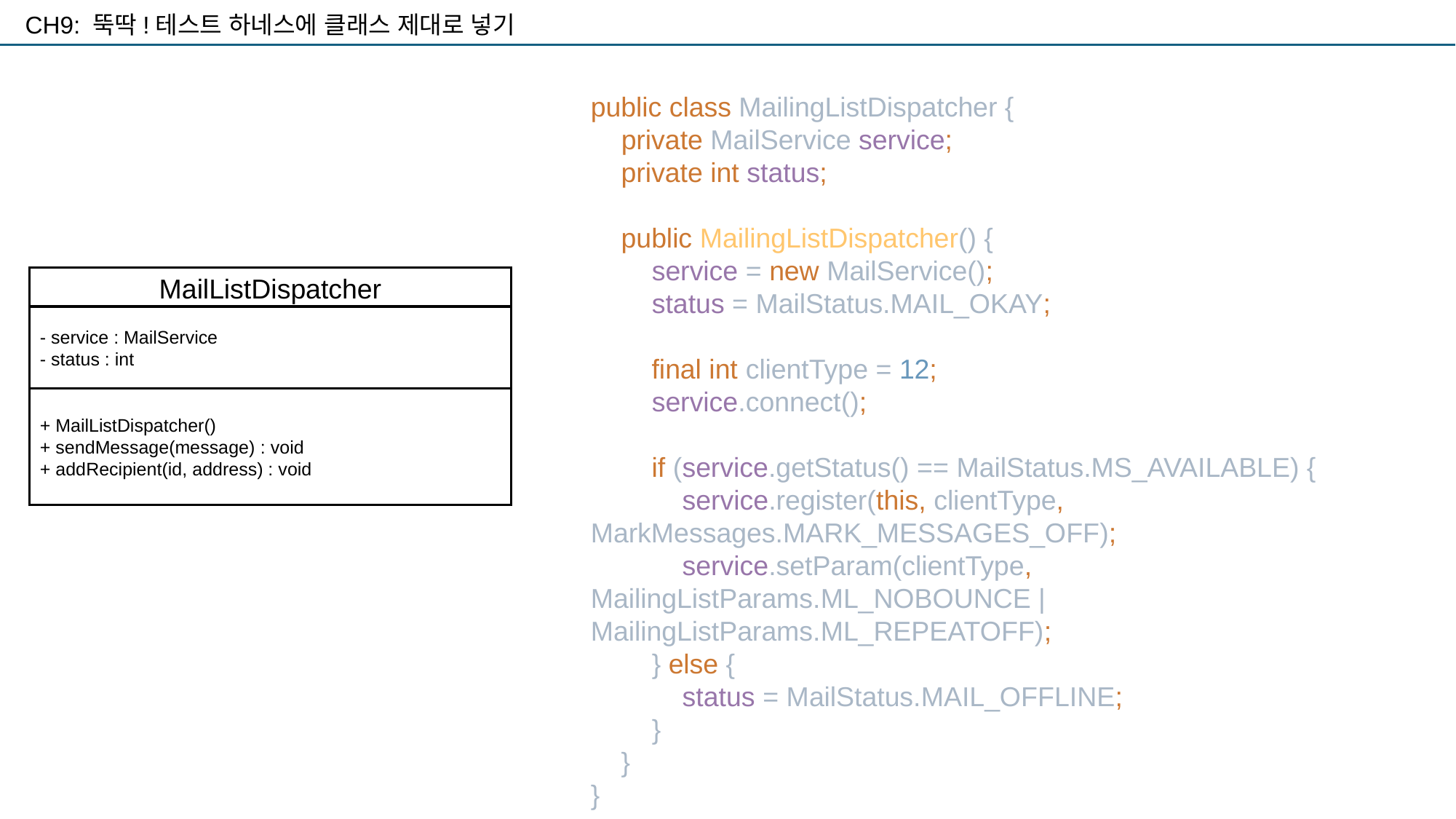

CH9: 뚝딱!테스트 하네스에 클래스 제대로 넣기
public class MailingListDispatcher {
    private MailService service;
    private int status;
    public MailingListDispatcher() {
        service = new MailService();
        status = MailStatus.MAIL_OKAY;
        final int clientType = 12;
        service.connect();
        if (service.getStatus() == MailStatus.MS_AVAILABLE) {
            service.register(this, clientType, MarkMessages.MARK_MESSAGES_OFF);
            service.setParam(clientType, MailingListParams.ML_NOBOUNCE | MailingListParams.ML_REPEATOFF);
        } else {
            status = MailStatus.MAIL_OFFLINE;
        }
    }
}
MailListDispatcher
- service : MailService
- status : int
+ MailListDispatcher()
+ sendMessage(message) : void
+ addRecipient(id, address) : void